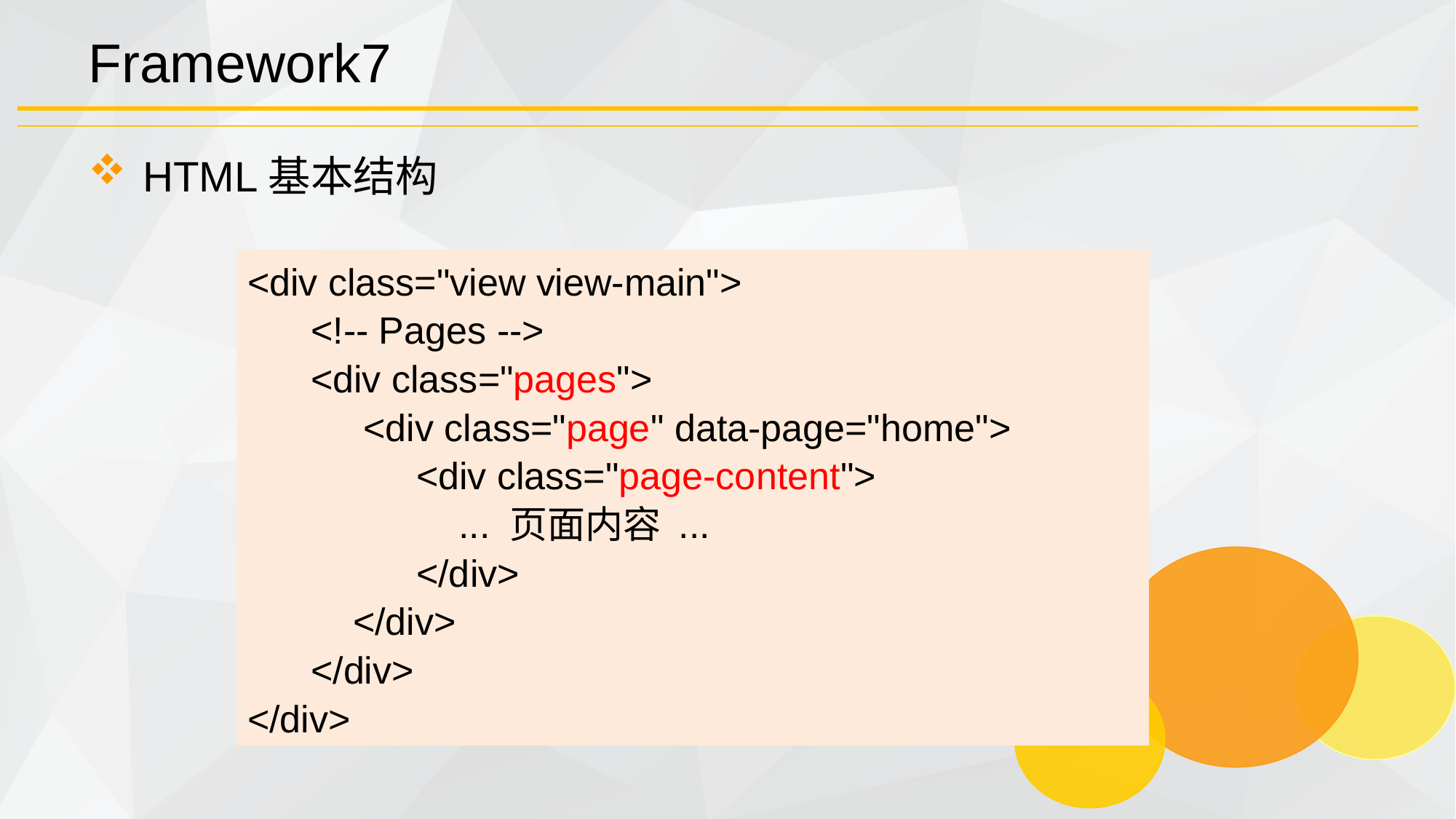

# Framework7
HTML基本结构

<div class="view view-main">
      <!-- Pages -->
      <div class="pages">
           <div class="page" data-page="home">
                <div class="page-content">
                    ... 页面内容 ...
                </div>
          </div>
      </div>
</div>